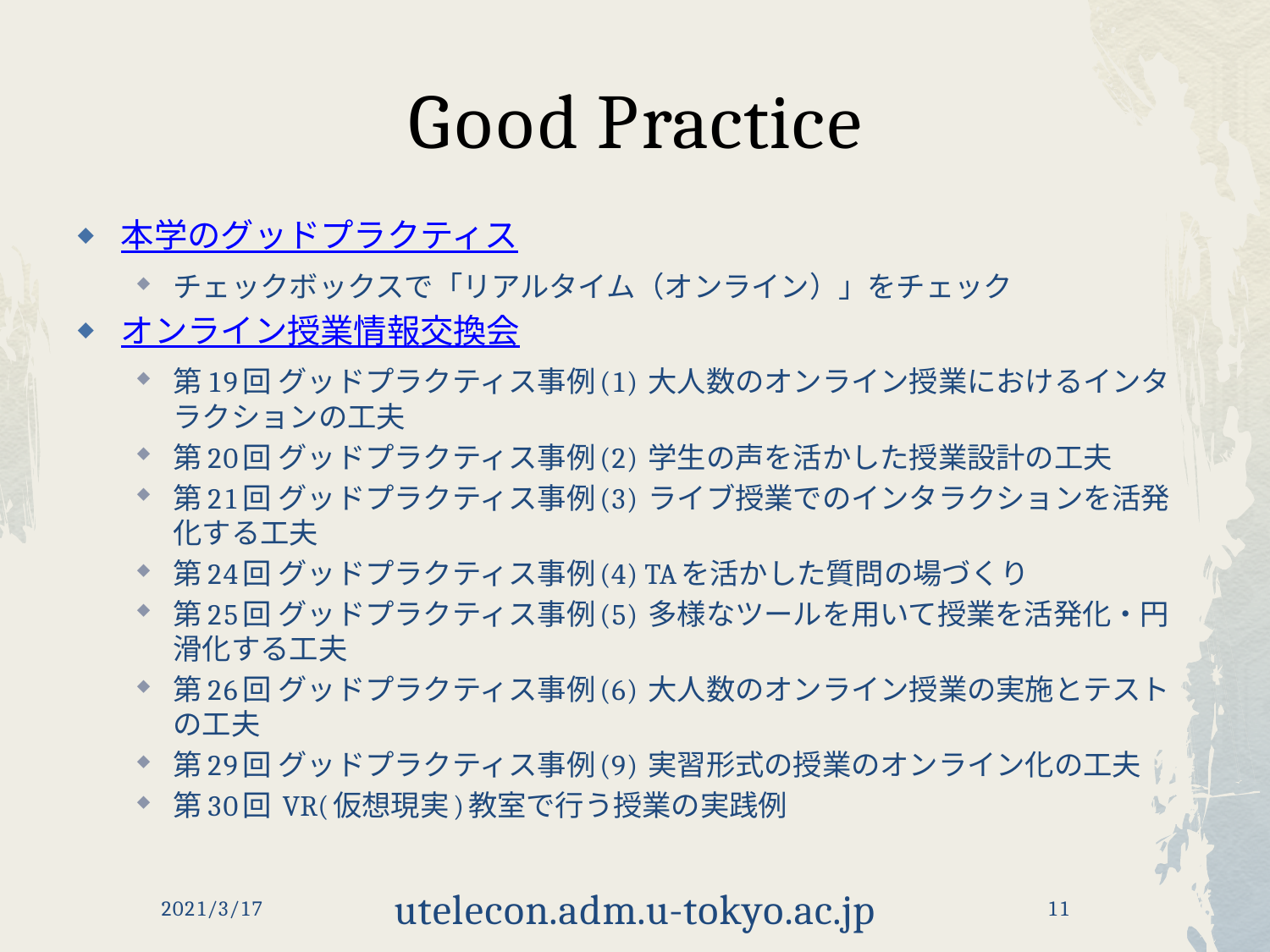

# Good Practice
本学のグッドプラクティス
チェックボックスで「リアルタイム（オンライン）」をチェック
オンライン授業情報交換会
第19回 グッドプラクティス事例(1) 大人数のオンライン授業におけるインタラクションの工夫
第20回 グッドプラクティス事例(2) 学生の声を活かした授業設計の工夫
第21回 グッドプラクティス事例(3) ライブ授業でのインタラクションを活発化する工夫
第24回 グッドプラクティス事例(4) TAを活かした質問の場づくり
第25回 グッドプラクティス事例(5) 多様なツールを用いて授業を活発化・円滑化する工夫
第26回 グッドプラクティス事例(6) 大人数のオンライン授業の実施とテストの工夫
第29回 グッドプラクティス事例(9) 実習形式の授業のオンライン化の工夫
第30回 VR(仮想現実)教室で行う授業の実践例
2021/3/17
utelecon.adm.u-tokyo.ac.jp
11